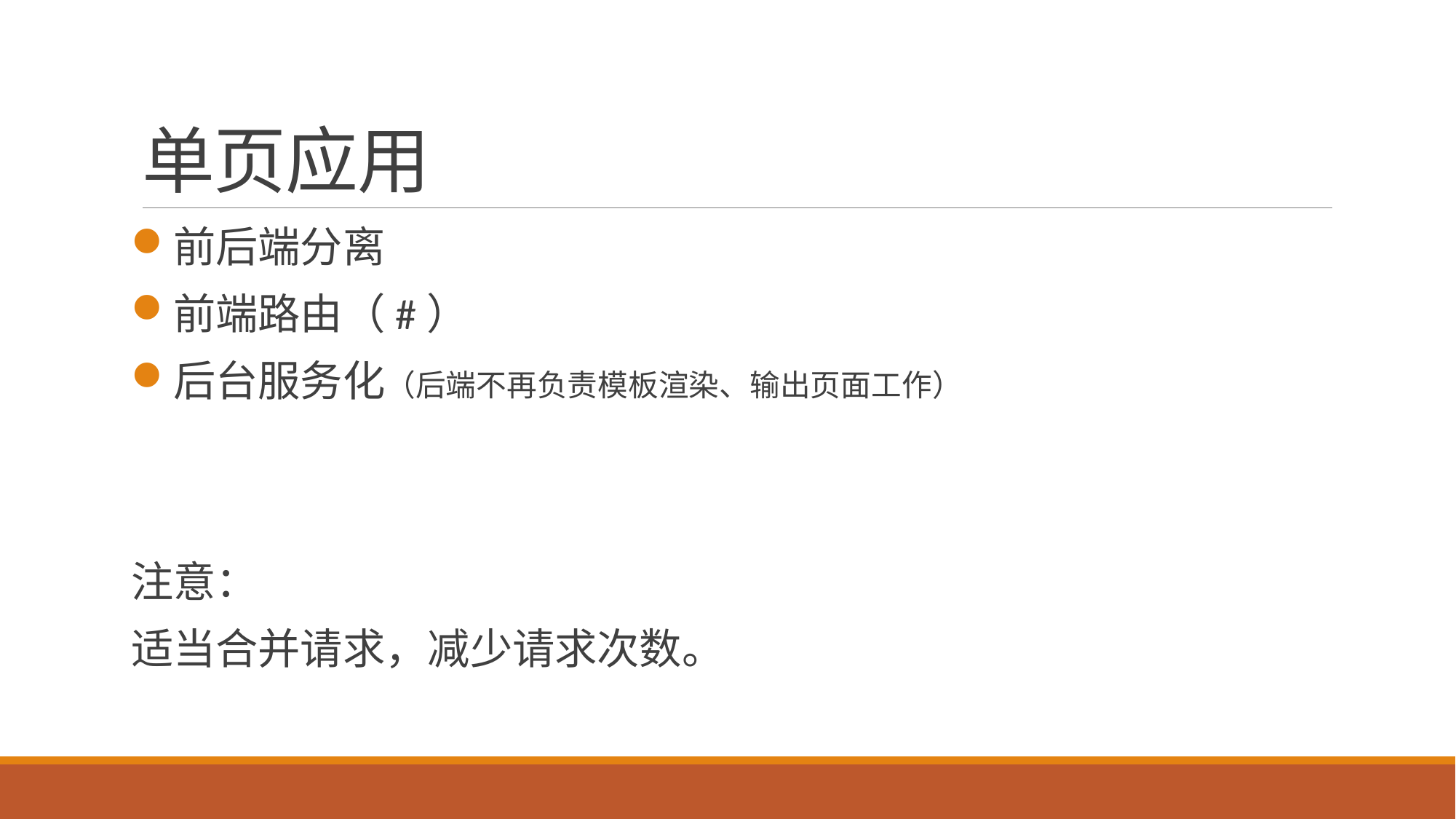

# 单页应用
前后端分离
前端路由（#）
后台服务化（后端不再负责模板渲染、输出页面工作）

注意：
适当合并请求，减少请求次数。